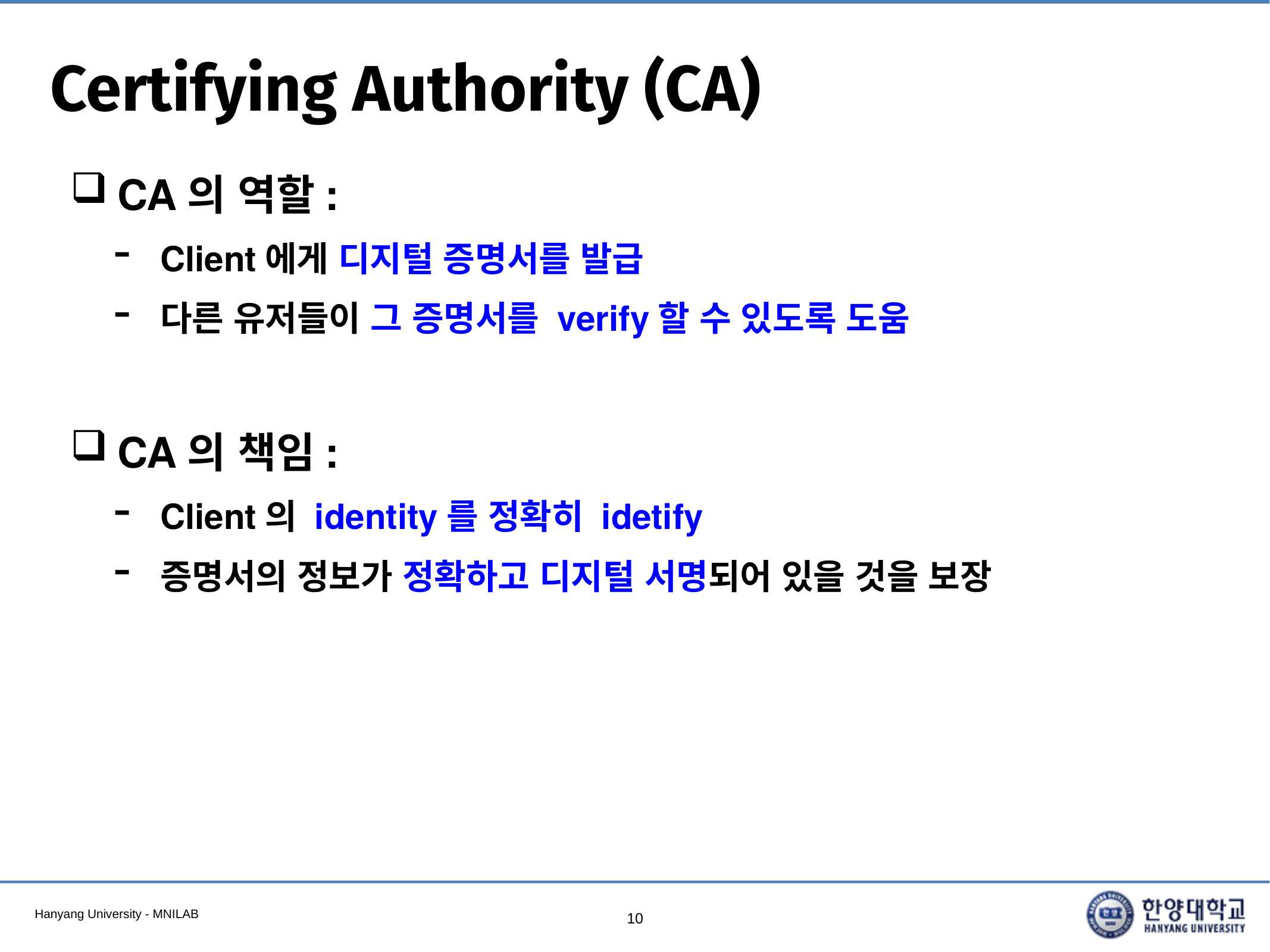

# Certifying Authority (CA)
CA의 역할:
Client에게 디지털 증명서를 발급
다른 유저들이 그 증명서를 verify할 수 있도록 도움

CA의 책임:
Client의 identity를 정확히 idetify
증명서의 정보가 정확하고 디지털 서명되어 있을 것을 보장
10